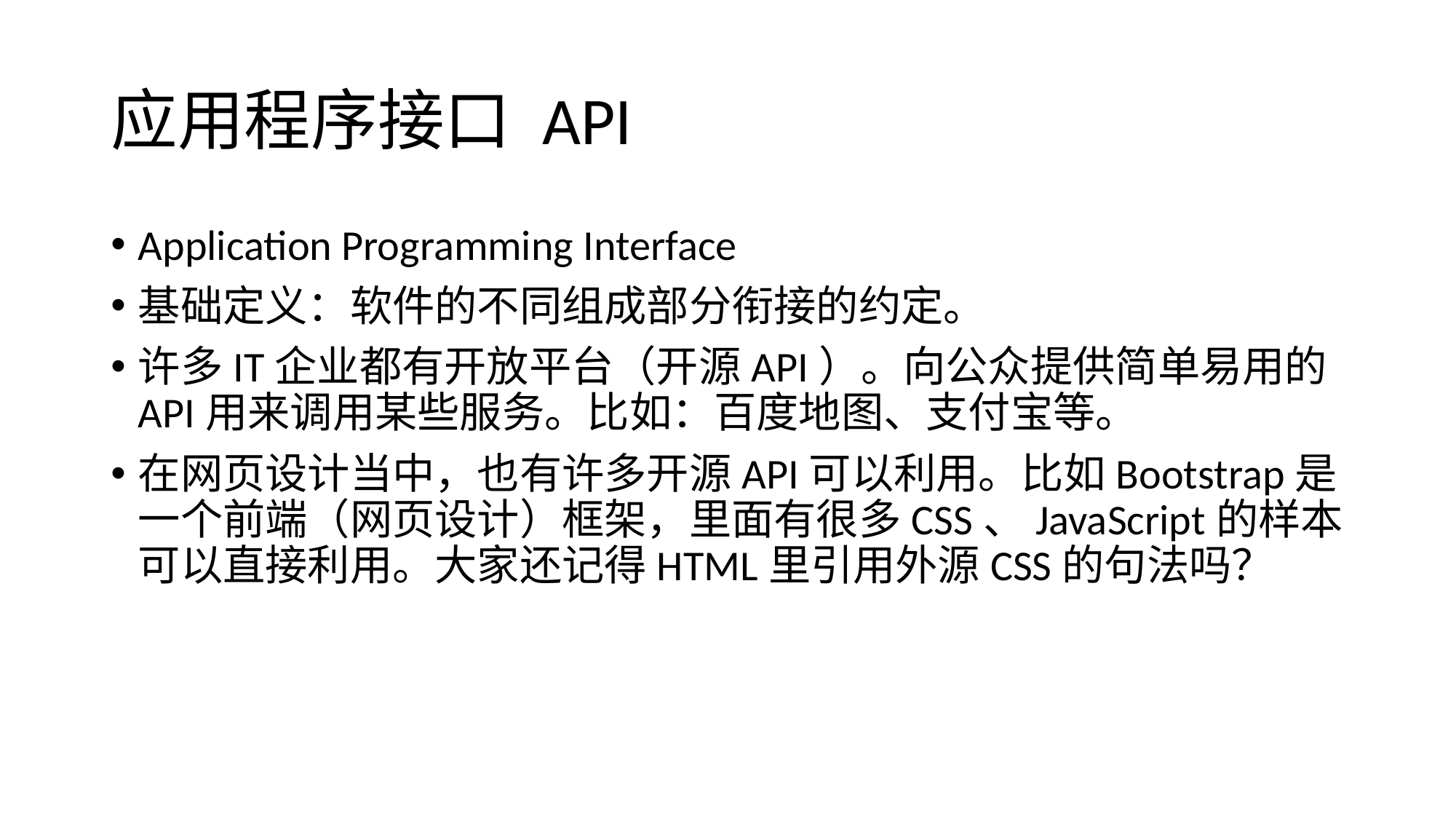

# 应用程序接口 API
Application Programming Interface
基础定义：软件的不同组成部分衔接的约定。
许多IT企业都有开放平台（开源API）。向公众提供简单易用的API用来调用某些服务。比如：百度地图、支付宝等。
在网页设计当中，也有许多开源API可以利用。比如Bootstrap是一个前端（网页设计）框架，里面有很多CSS、JavaScript的样本可以直接利用。大家还记得HTML里引用外源CSS的句法吗？